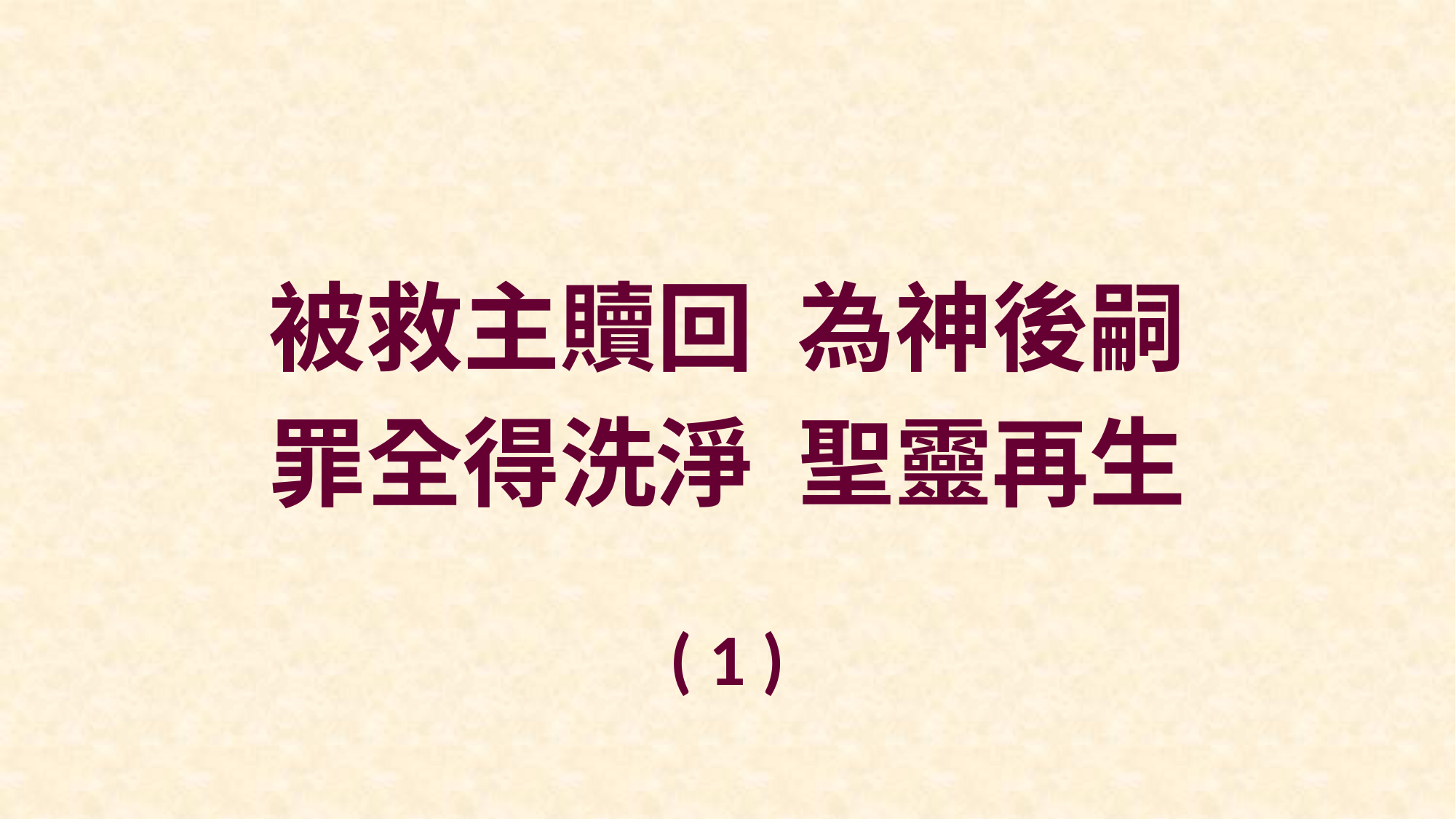

被救主贖回  為神後嗣
罪全得洗淨  聖靈再生
( 1 )